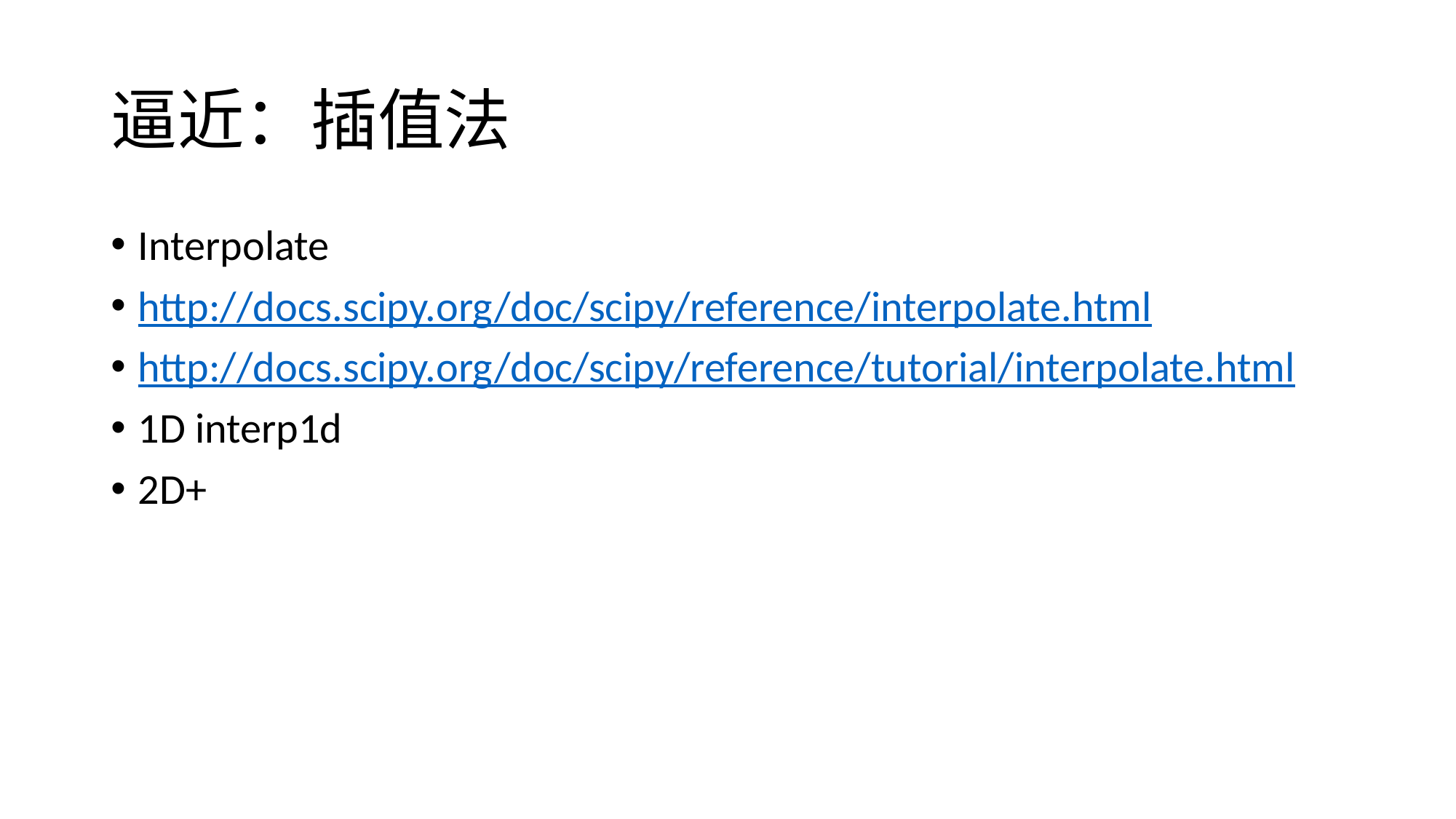

# 逼近：插值法
Interpolate
http://docs.scipy.org/doc/scipy/reference/interpolate.html
http://docs.scipy.org/doc/scipy/reference/tutorial/interpolate.html
1D interp1d
2D+